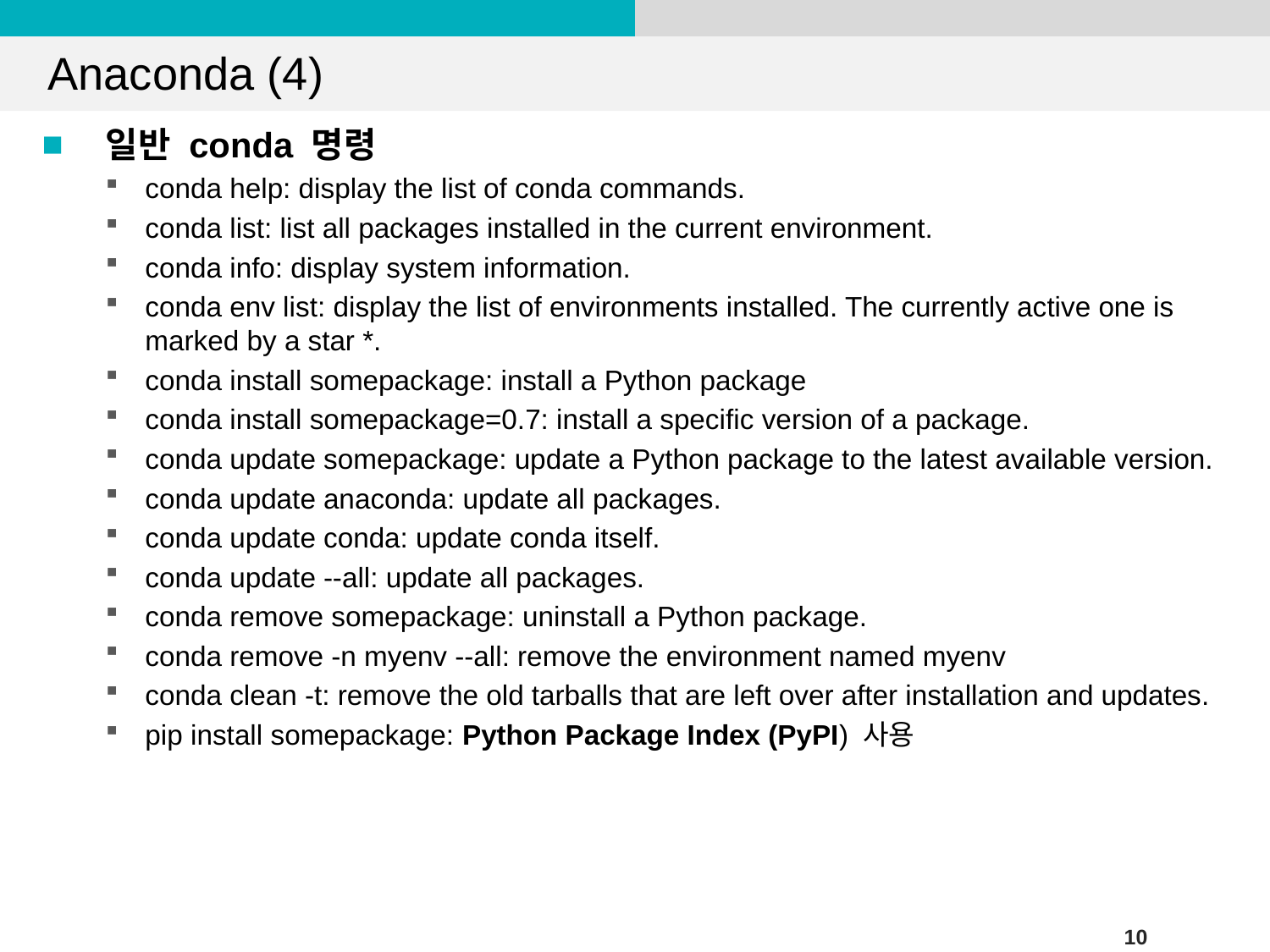

# Anaconda (4)
일반 conda 명령
conda help: display the list of conda commands.
conda list: list all packages installed in the current environment.
conda info: display system information.
conda env list: display the list of environments installed. The currently active one is marked by a star *.
conda install somepackage: install a Python package
conda install somepackage=0.7: install a specific version of a package.
conda update somepackage: update a Python package to the latest available version.
conda update anaconda: update all packages.
conda update conda: update conda itself.
conda update --all: update all packages.
conda remove somepackage: uninstall a Python package.
conda remove -n myenv --all: remove the environment named myenv
conda clean -t: remove the old tarballs that are left over after installation and updates.
pip install somepackage: Python Package Index (PyPI) 사용